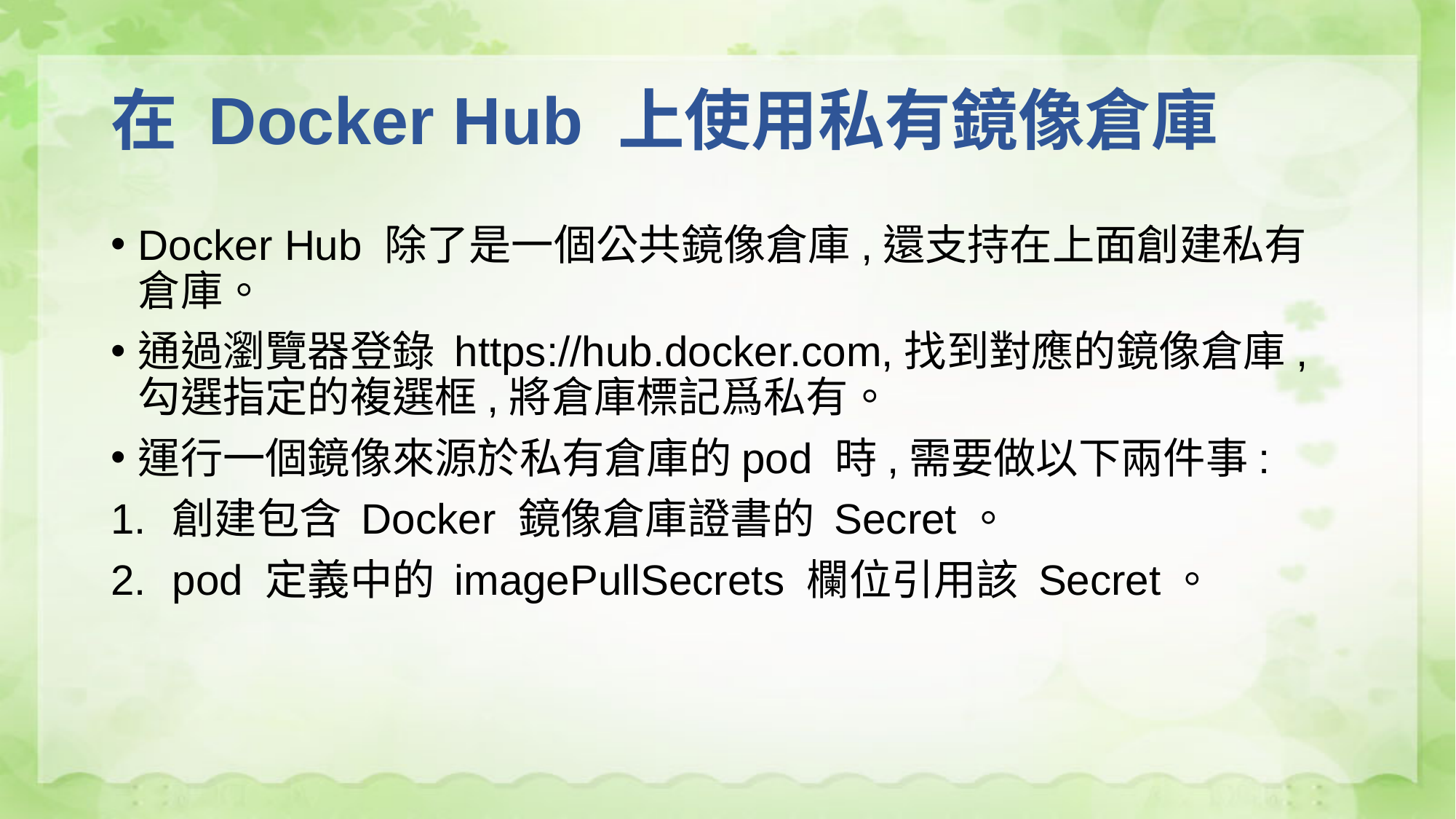

# 在 Docker Hub 上使用私有鏡像倉庫
Docker Hub 除了是一個公共鏡像倉庫,還支持在上面創建私有倉庫。
通過瀏覽器登錄 https://hub.docker.com,找到對應的鏡像倉庫,勾選指定的複選框,將倉庫標記爲私有。
運行一個鏡像來源於私有倉庫的pod 時,需要做以下兩件事:
創建包含 Docker 鏡像倉庫證書的 Secret。
pod 定義中的 imagePullSecrets 欄位引用該 Secret。